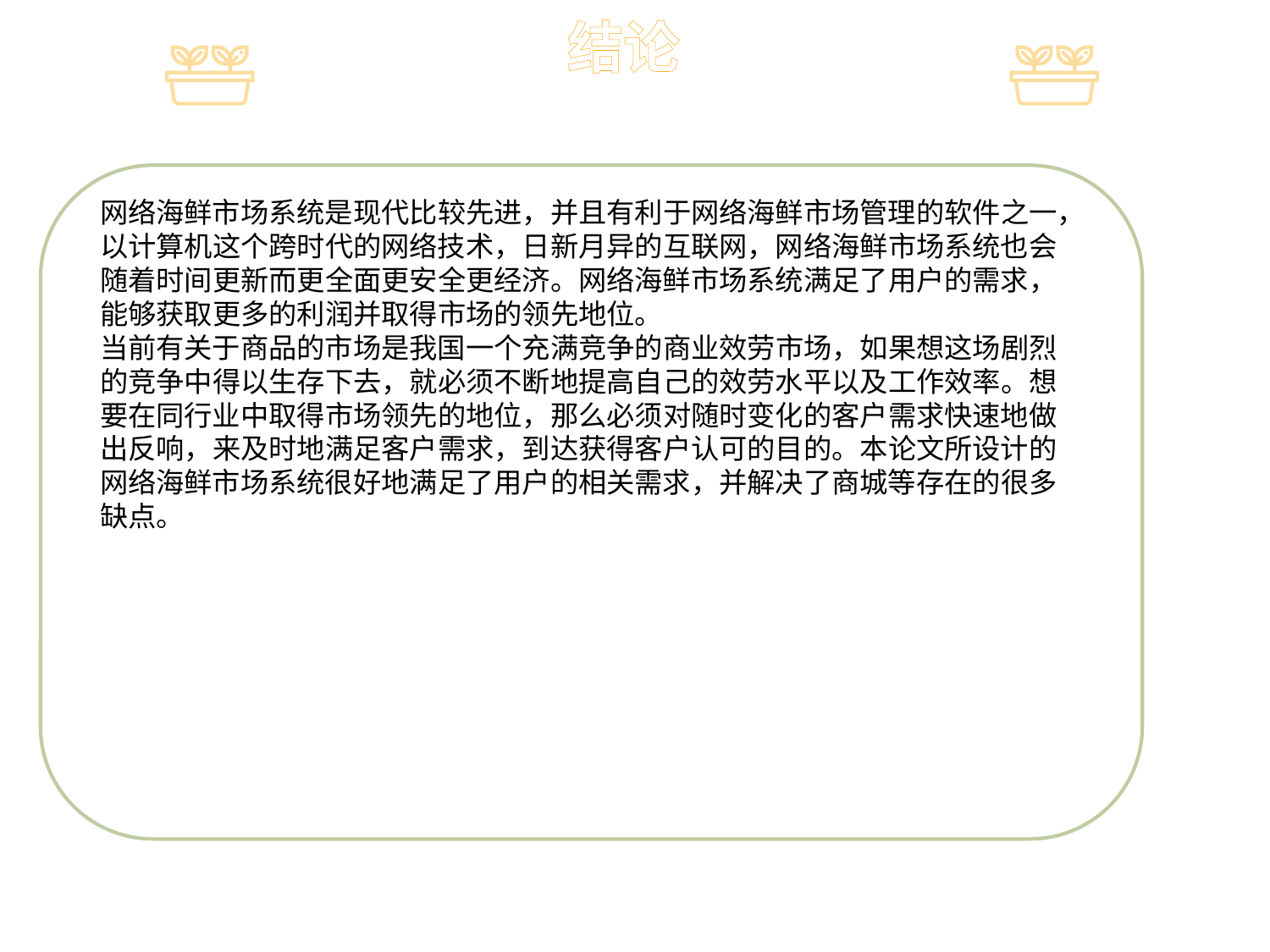

结论

网络海鲜市场系统是现代比较先进，并且有利于网络海鲜市场管理的软件之一，以计算机这个跨时代的网络技术，日新月异的互联网，网络海鲜市场系统也会随着时间更新而更全面更安全更经济。网络海鲜市场系统满足了用户的需求，能够获取更多的利润并取得市场的领先地位。
当前有关于商品的市场是我国一个充满竞争的商业效劳市场，如果想这场剧烈的竞争中得以生存下去，就必须不断地提高自己的效劳水平以及工作效率。想要在同行业中取得市场领先的地位，那么必须对随时变化的客户需求快速地做出反响，来及时地满足客户需求，到达获得客户认可的目的。本论文所设计的网络海鲜市场系统很好地满足了用户的相关需求，并解决了商城等存在的很多缺点。
点击添加文本
点击添加文本
点击添加文本
点击添加文本